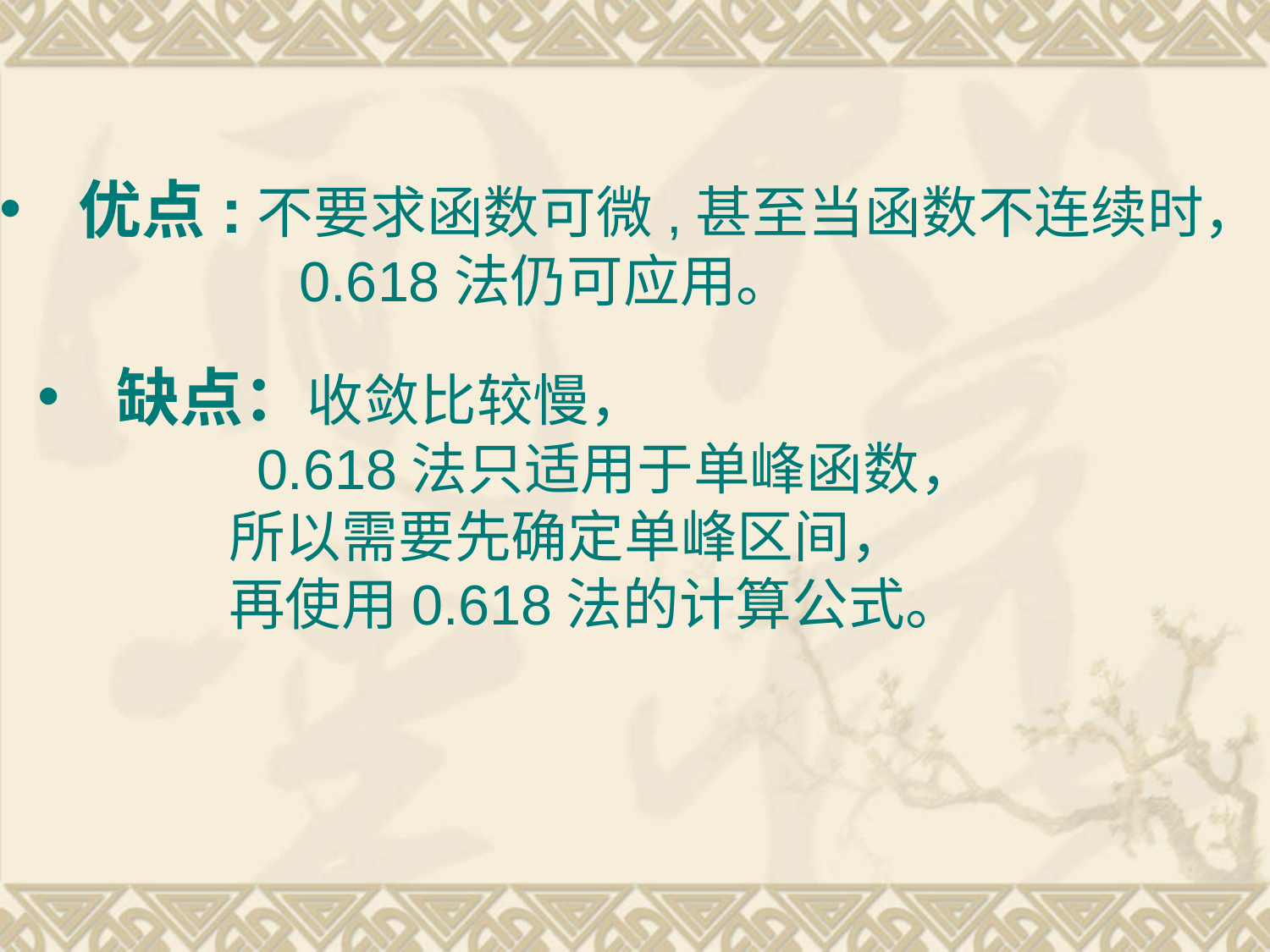

优点:不要求函数可微,甚至当函数不连续时，
0.618法仍可应用。
缺点：收敛比较慢，
              0.618法只适用于单峰函数，
              所以需要先确定单峰区间，
              再使用0.618法的计算公式。